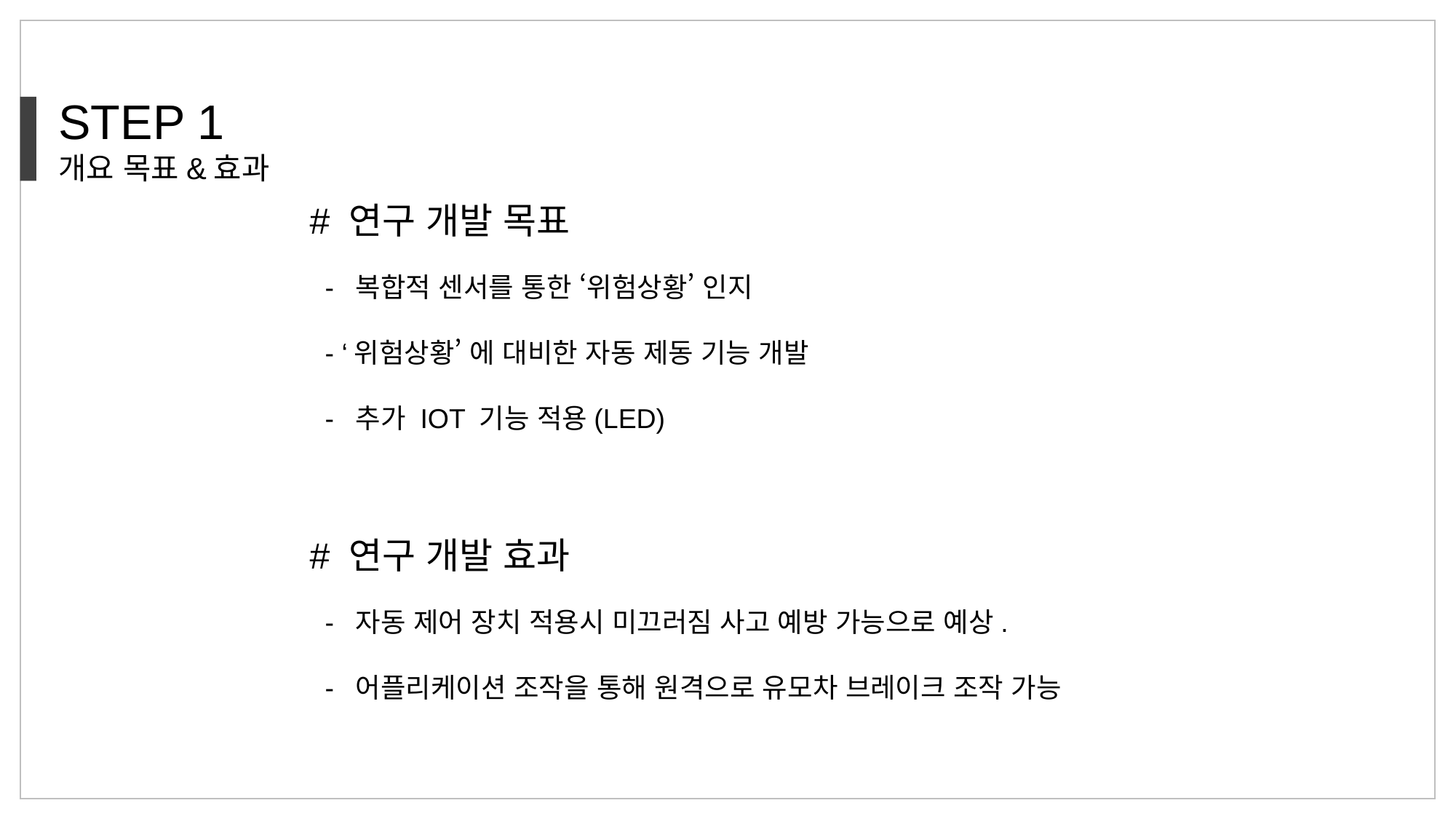

STEP 1
개요 목표&효과

# 연구 개발 목표

  -  복합적 센서를 통한 ‘위험상황’ 인지

  - ‘위험상황’ 에 대비한 자동 제동 기능 개발

  -  추가 IOT 기능 적용(LED)

# 연구 개발 효과

  -  자동 제어 장치 적용시 미끄러짐 사고 예방 가능으로 예상.

  -  어플리케이션 조작을 통해 원격으로 유모차 브레이크 조작 가능